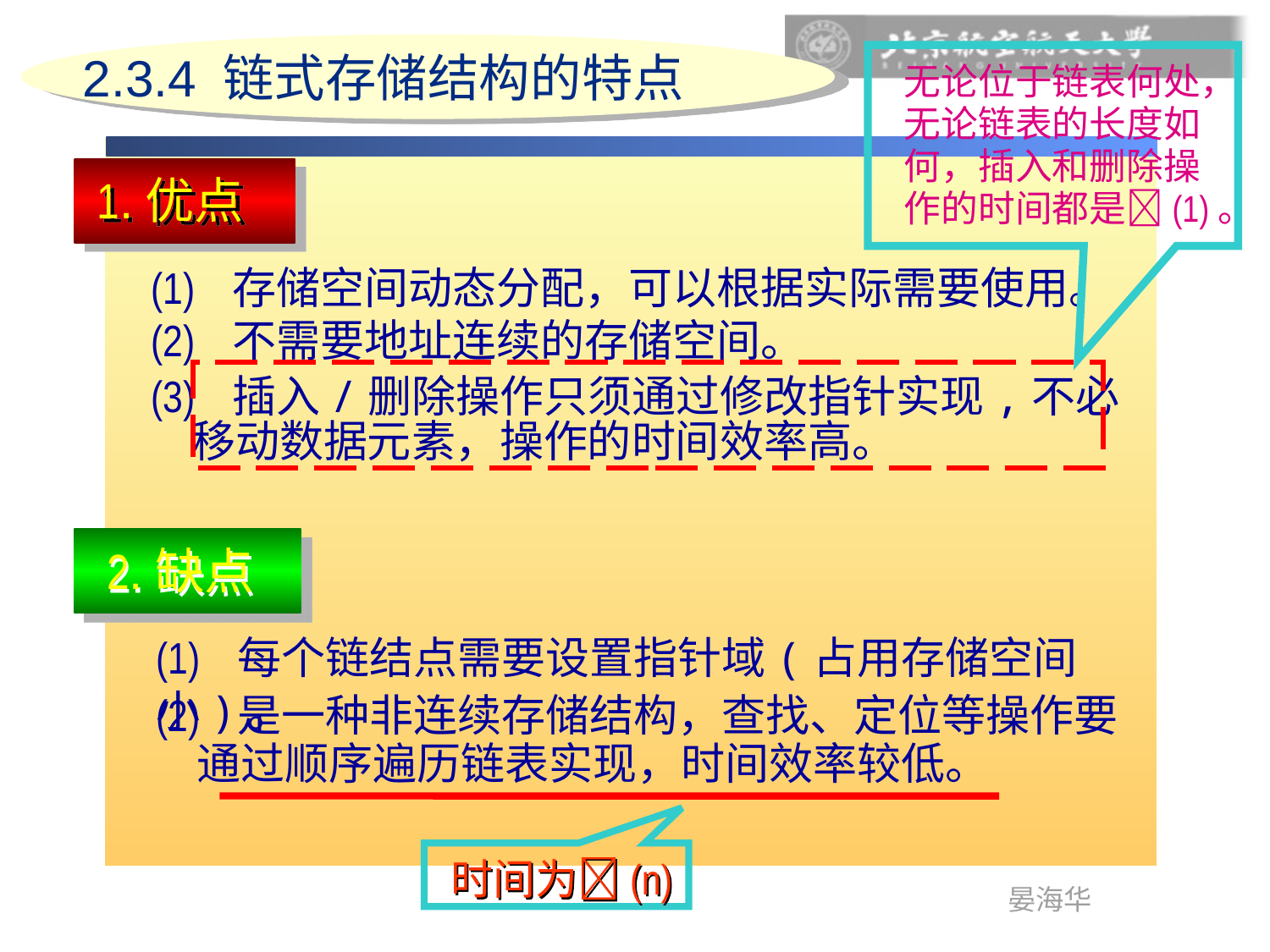

2.3.4 链式存储结构的特点

无论位于链表何处，
无论链表的长度如
何，插入和删除操
作的时间都是Ο(1)。

1.优点
(1) 存储空间动态分配，可以根据实际需要使用。
(2) 不需要地址连续的存储空间。
(3) 插入/删除操作只须通过修改指针实现,不必
   移动数据元素，操作的时间效率高。

2.缺点
(1) 每个链结点需要设置指针域(占用存储空间小)。
(2) 是一种非连续存储结构，查找、定位等操作要
   通过顺序遍历链表实现，时间效率较低。

时间为Ο(n)